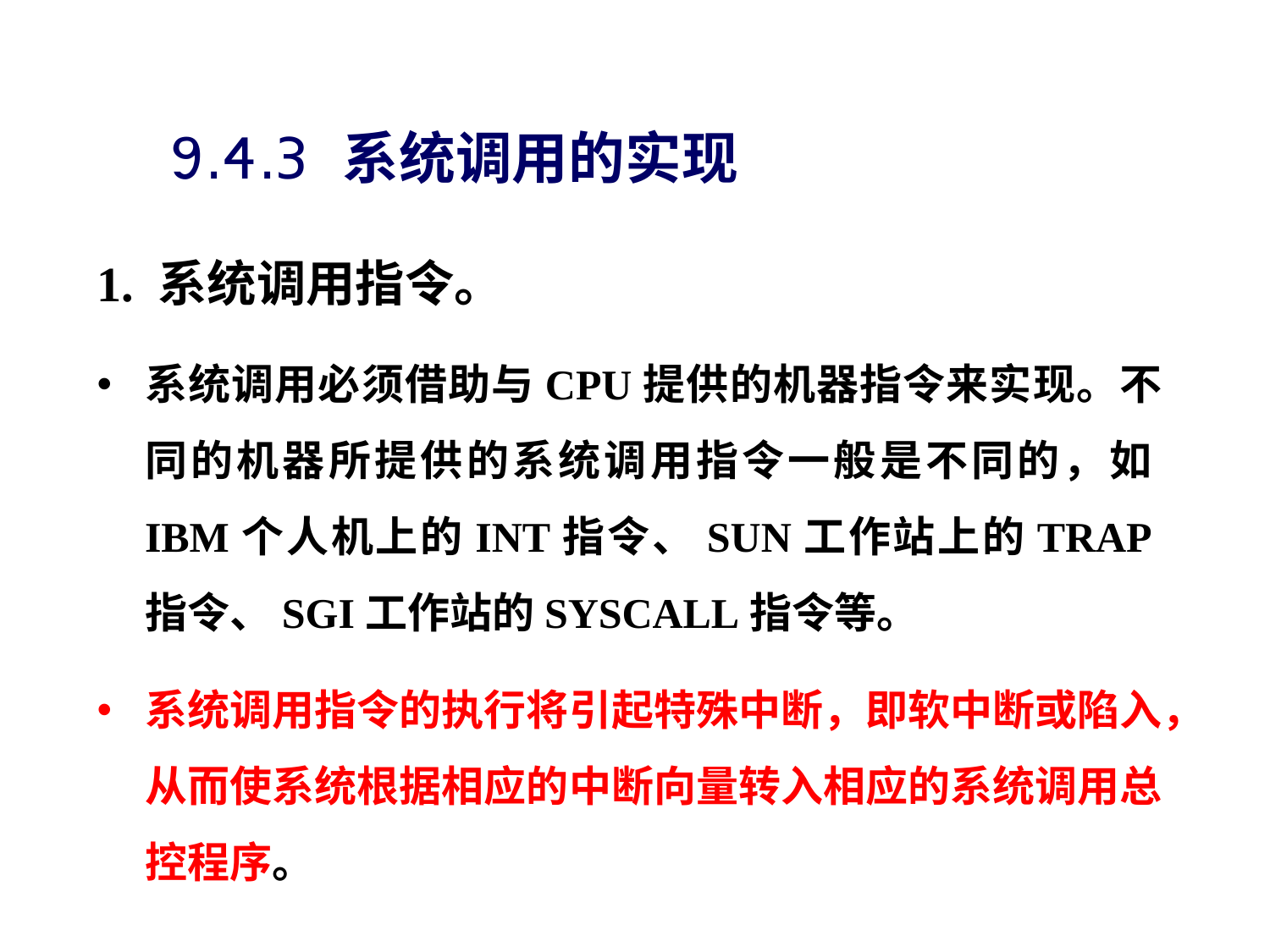

9.4.3 系统调用的实现
1. 系统调用指令。
系统调用必须借助与CPU提供的机器指令来实现。不同的机器所提供的系统调用指令一般是不同的，如IBM个人机上的INT指令、SUN工作站上的TRAP指令、SGI工作站的SYSCALL指令等。
系统调用指令的执行将引起特殊中断，即软中断或陷入，从而使系统根据相应的中断向量转入相应的系统调用总控程序。